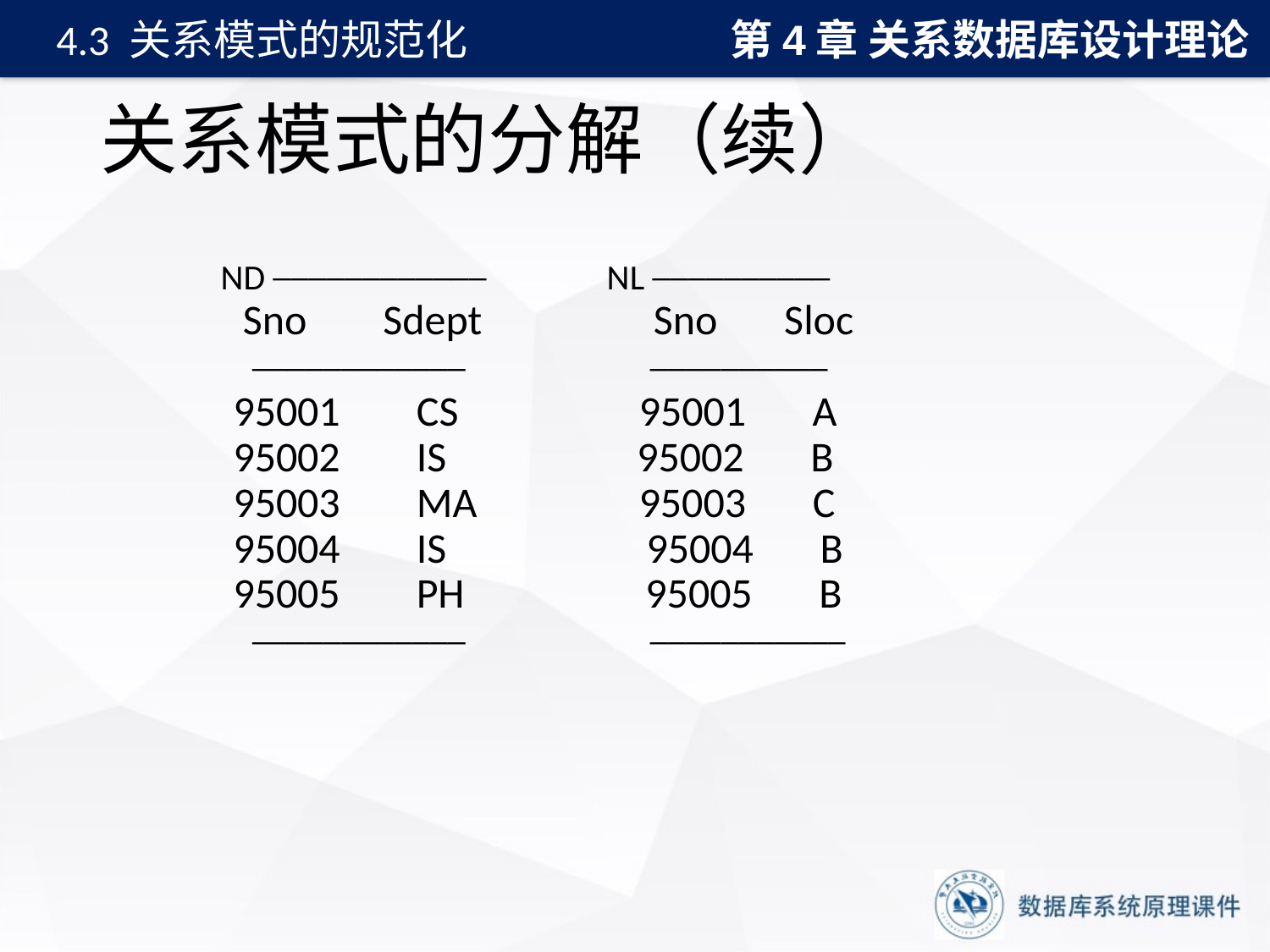

第4章 关系数据库设计理论
4.3 关系模式的规范化
# 关系模式的分解（续）
               ND ────────────               NL ──────────
               Sno        Sdept                  Sno       Sloc
                ────────────                       ──────────
              95001        CS                   95001       A
              95002        IS                    95002       B
              95003        MA                 95003       C
              95004        IS                     95004       B
              95005        PH                   95005       B
                ────────────                       ───────────